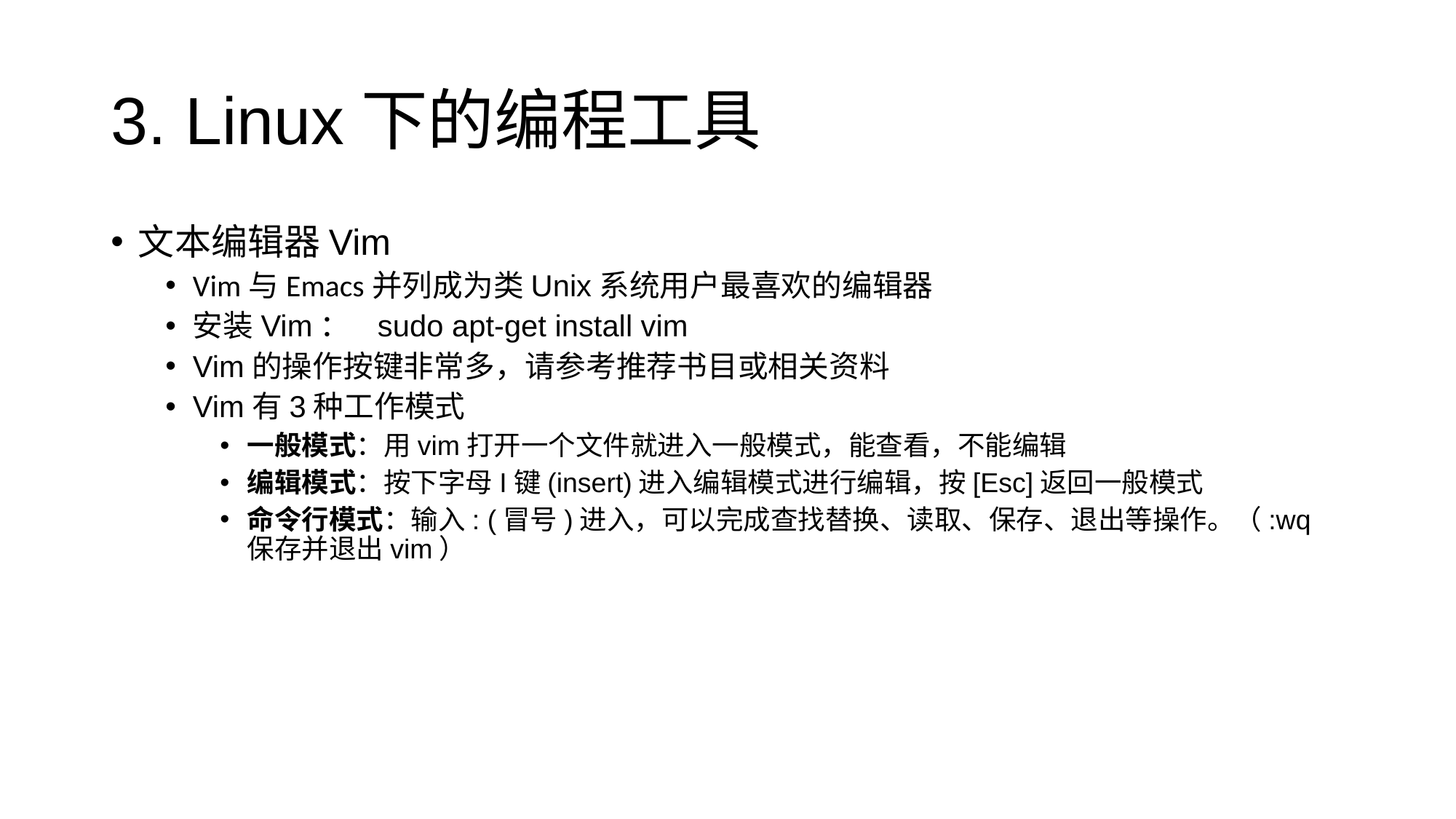

# 3. Linux下的编程工具
文本编辑器Vim
Vim与Emacs并列成为类Unix系统用户最喜欢的编辑器
安装Vim：   sudo apt-get install vim
Vim的操作按键非常多，请参考推荐书目或相关资料
Vim有3种工作模式
一般模式：用vim打开一个文件就进入一般模式，能查看，不能编辑
编辑模式：按下字母I键(insert)进入编辑模式进行编辑，按[Esc]返回一般模式
命令行模式：输入: (冒号)进入，可以完成查找替换、读取、保存、退出等操作。（:wq 保存并退出vim）